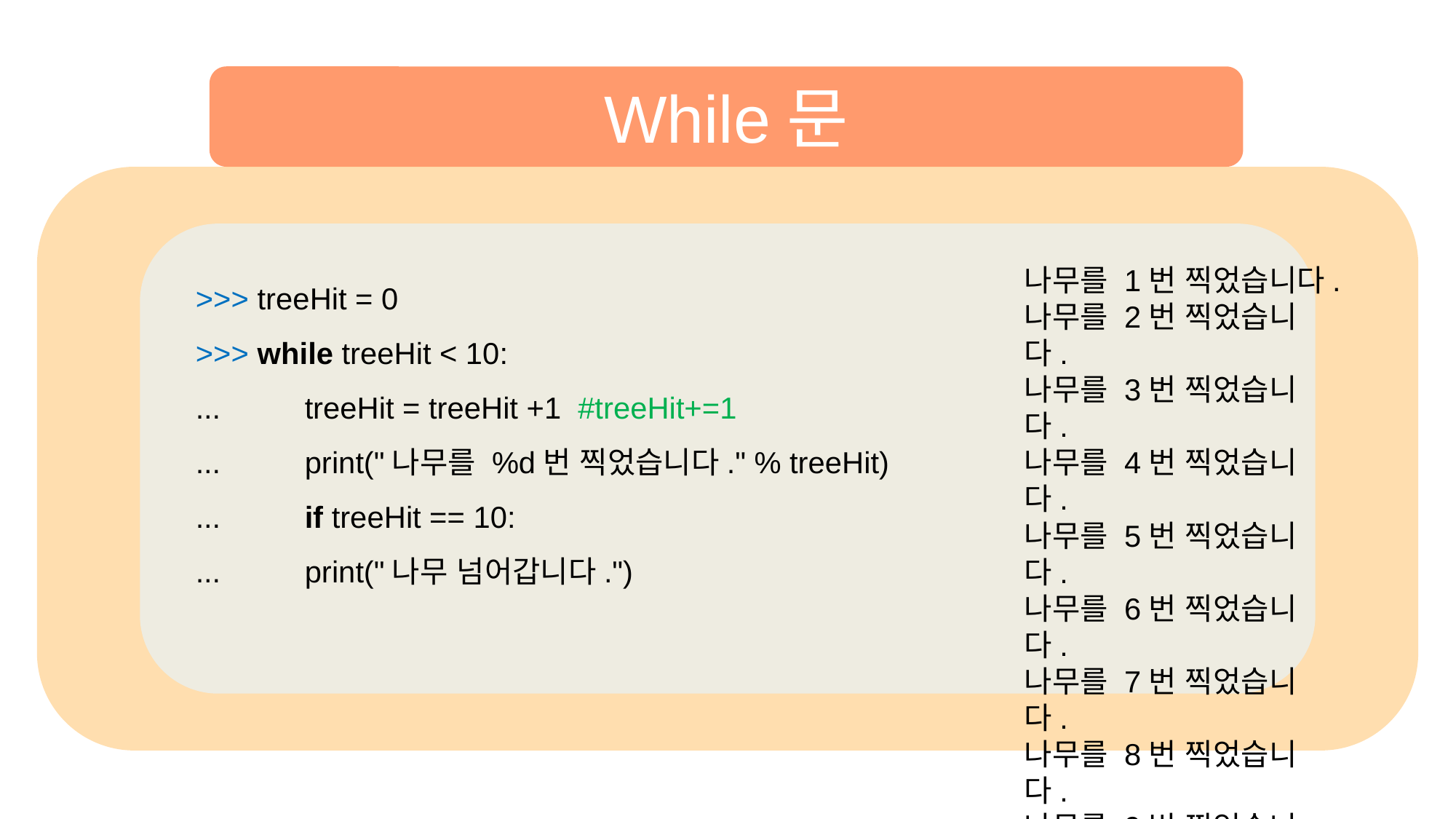

While문

>>> treeHit = 0
>>> while treeHit < 10:
... 	treeHit = treeHit +1  #treeHit+=1
... 	print("나무를 %d번 찍었습니다." % treeHit)
... 	if treeHit == 10:
... 	print("나무 넘어갑니다.")
나무를 1번 찍었습니다.
나무를 2번 찍었습니다.
나무를 3번 찍었습니다.
나무를 4번 찍었습니다.
나무를 5번 찍었습니다.
나무를 6번 찍었습니다.
나무를 7번 찍었습니다.
나무를 8번 찍었습니다.
나무를 9번 찍었습니다.
나무를 10번 찍었습니다.
나무 넘어갑니다.